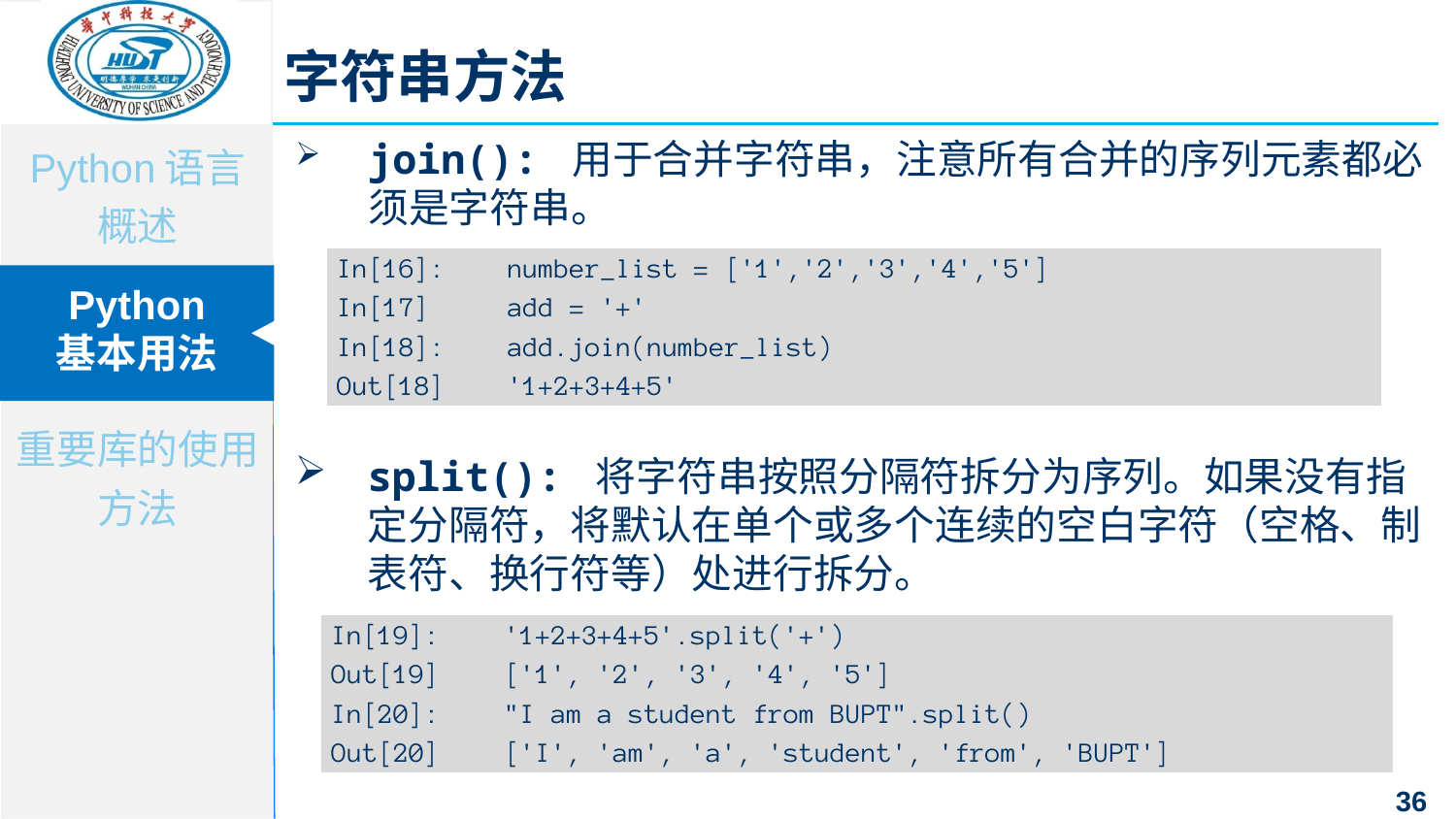

字符串方法
join(): 用于合并字符串，注意所有合并的序列元素都必须是字符串。
| In[16]: | number\_list = ['1','2','3','4','5'] |
| --- | --- |
| In[17] | add = '+' |
| In[18]: | add.join(number\_list) |
| Out[18] | '1+2+3+4+5' |
split(): 将字符串按照分隔符拆分为序列。如果没有指定分隔符，将默认在单个或多个连续的空白字符（空格、制表符、换行符等）处进行拆分。
| In[19]: | '1+2+3+4+5'.split('+') |
| --- | --- |
| Out[19] | ['1', '2', '3', '4', '5'] |
| In[20]: | "I am a student from BUPT".split() |
| Out[20] | ['I', 'am', 'a', 'student', 'from', 'BUPT'] |